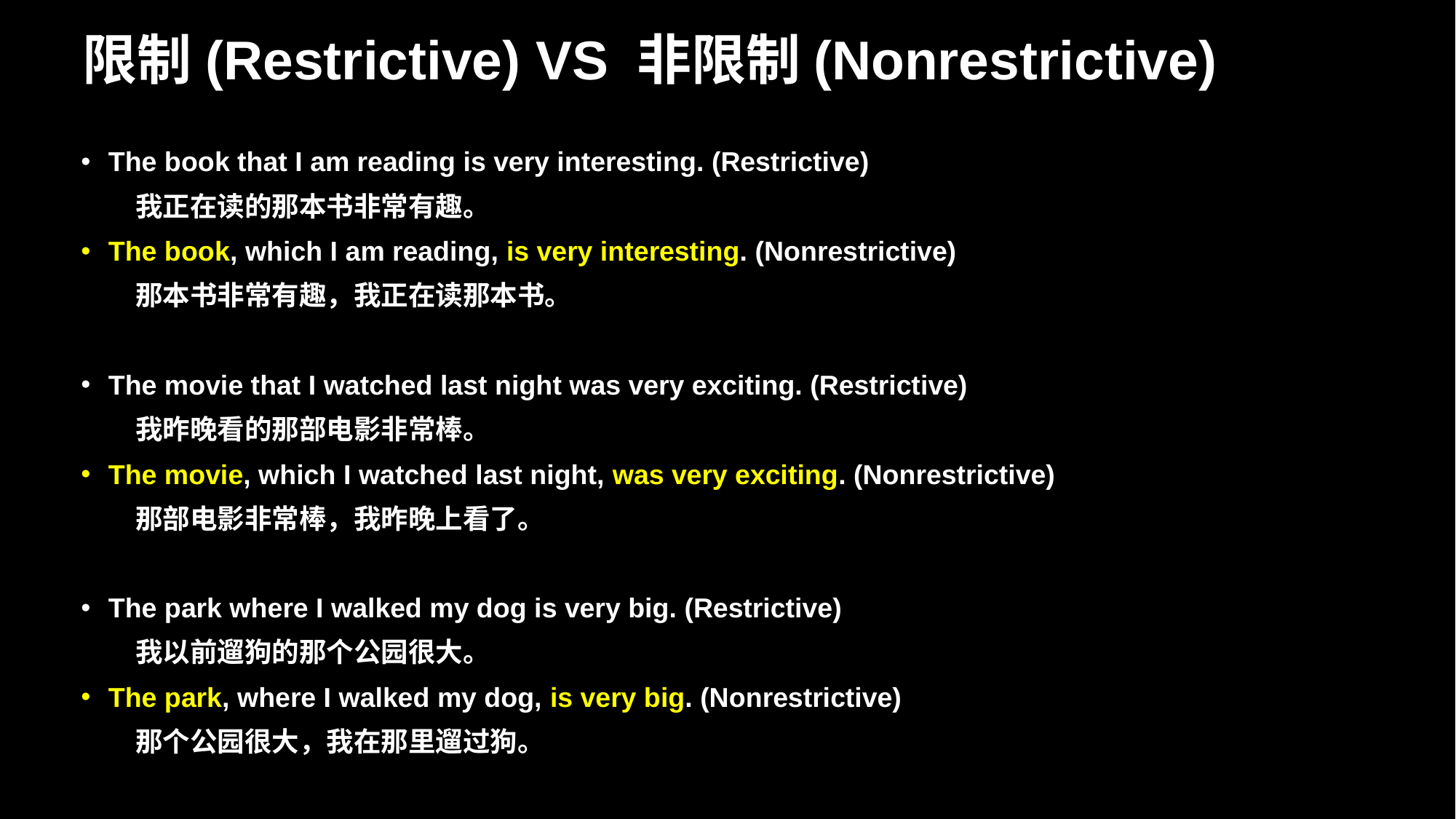

限制(Restrictive) VS 非限制(Nonrestrictive)

The book that I am reading is very interesting. (Restrictive)
我正在读的那本书非常有趣。
The book, which I am reading, is very interesting. (Nonrestrictive)
那本书非常有趣，我正在读那本书。

The movie that I watched last night was very exciting. (Restrictive)
我昨晚看的那部电影非常棒。
The movie, which I watched last night, was very exciting. (Nonrestrictive)
那部电影非常棒，我昨晚上看了。

The park where I walked my dog is very big. (Restrictive)
我以前遛狗的那个公园很大。
The park, where I walked my dog, is very big. (Nonrestrictive)
那个公园很大，我在那里遛过狗。